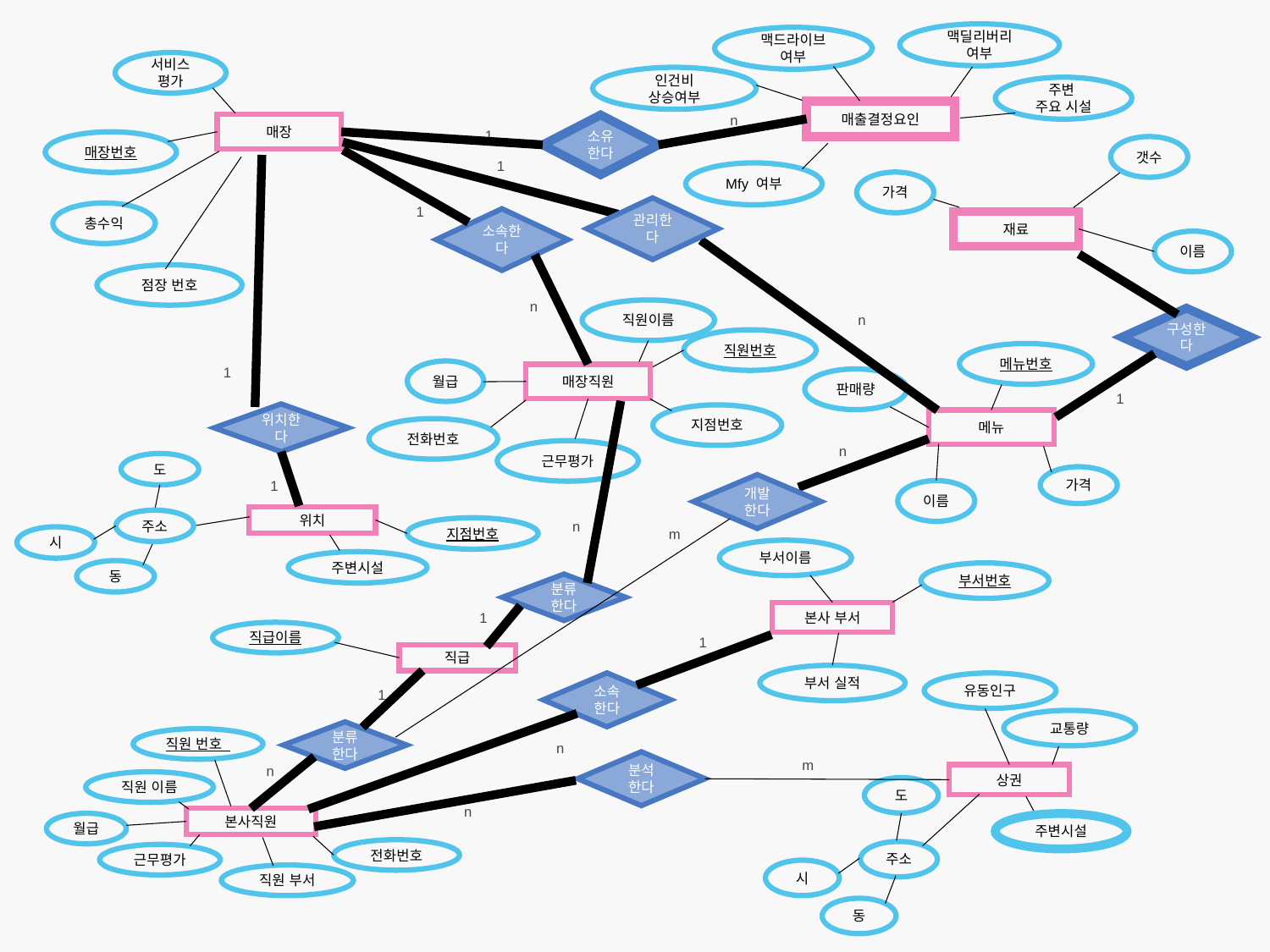

맥딜리버리 여부
맥드라이브 여부
인건비 상승여부
주변
주요 시설
매출결정요인
n
소유한다
1
Mfy 여부
서비스 평가
매장
매장번호
1
총수익
소속한다
점장 번호
n
직원이름
직원번호
월급
매장직원
지점번호
전화번호
근무평가
갯수
가격
재료
이름
n
구성한다
메뉴번호
판매량
1
메뉴
가격
이름
1
1
위치한다
도
1
위치
주소
지점번호
시
주변시설
동
관리한다
n
분류한다
1
직급이름
직급
1
분류한다
직원 번호
n
직원 이름
본사직원
월급
전화번호
근무평가
직원 부서
n
개발한다
m
부서이름
부서번호
본사 부서
1
부서 실적
소속한다
유동인구
교통량
n
m
분석한다
상권
도
n
주변시설
주소
시
동